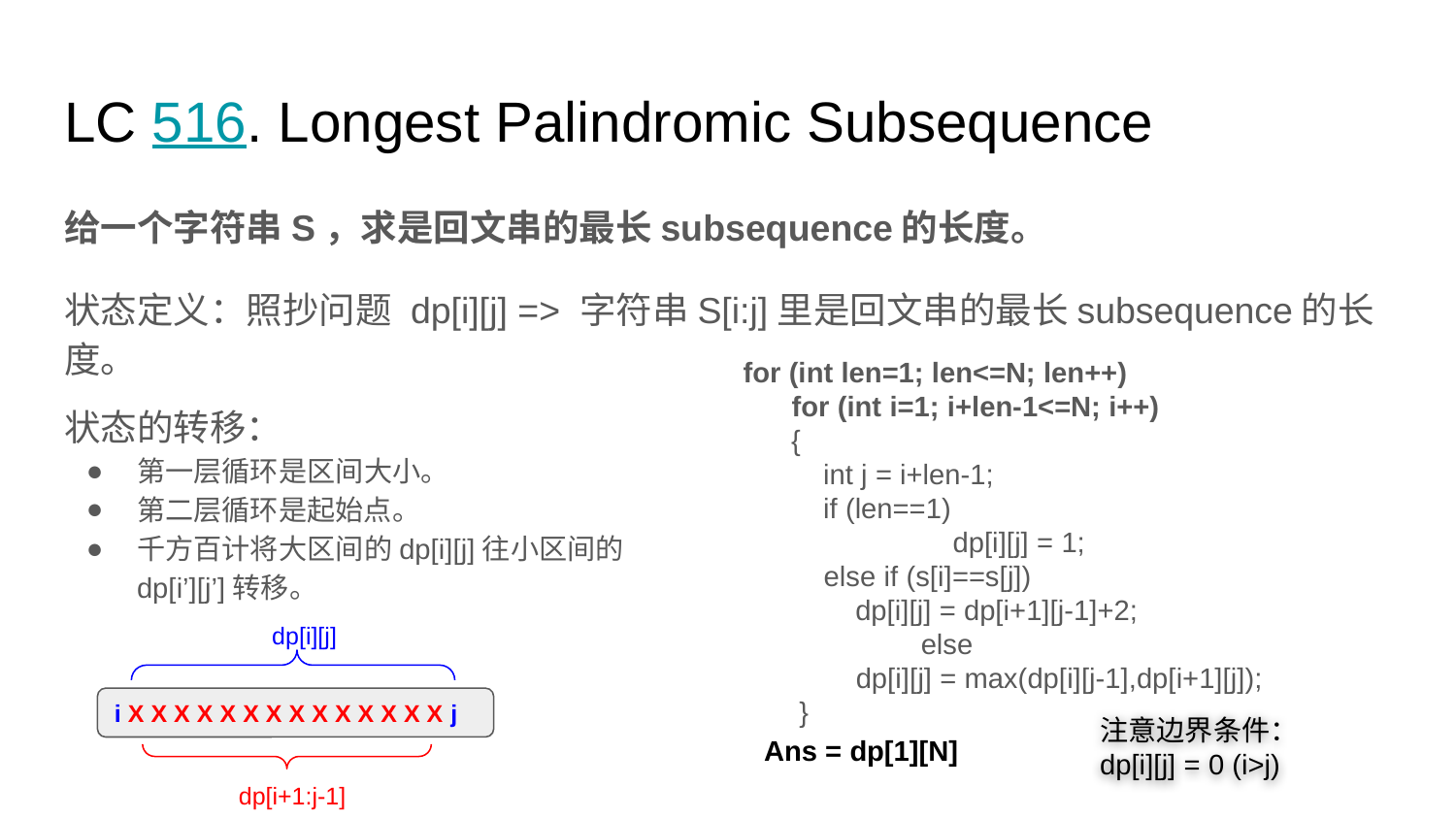

# LC 516. Longest Palindromic Subsequence

给一个字符串S，求是回文串的最长subsequence的长度。
状态定义：照抄问题 dp[i][j] => 字符串S[i:j]里是回文串的最长subsequence的长度。

for (int len=1; len<=N; len++)
for (int i=1; i+len-1<=N; i++)
      {
          int j = i+len-1;
          if (len==1)
	        dp[i][j] = 1;
    else if (s[i]==s[j])
              dp[i][j] = dp[i+1][j-1]+2;
	    else
     dp[i][j] = max(dp[i][j-1],dp[i+1][j]);
       }

状态的转移：
第一层循环是区间大小。
第二层循环是起始点。
千方百计将大区间的dp[i][j]往小区间的dp[i’][j’]转移。

dp[i][j]

i X X X X X X X X X X X X X X j
注意边界条件：
dp[i][j] = 0 (i>j)
Ans = dp[1][N]
dp[i+1:j-1]